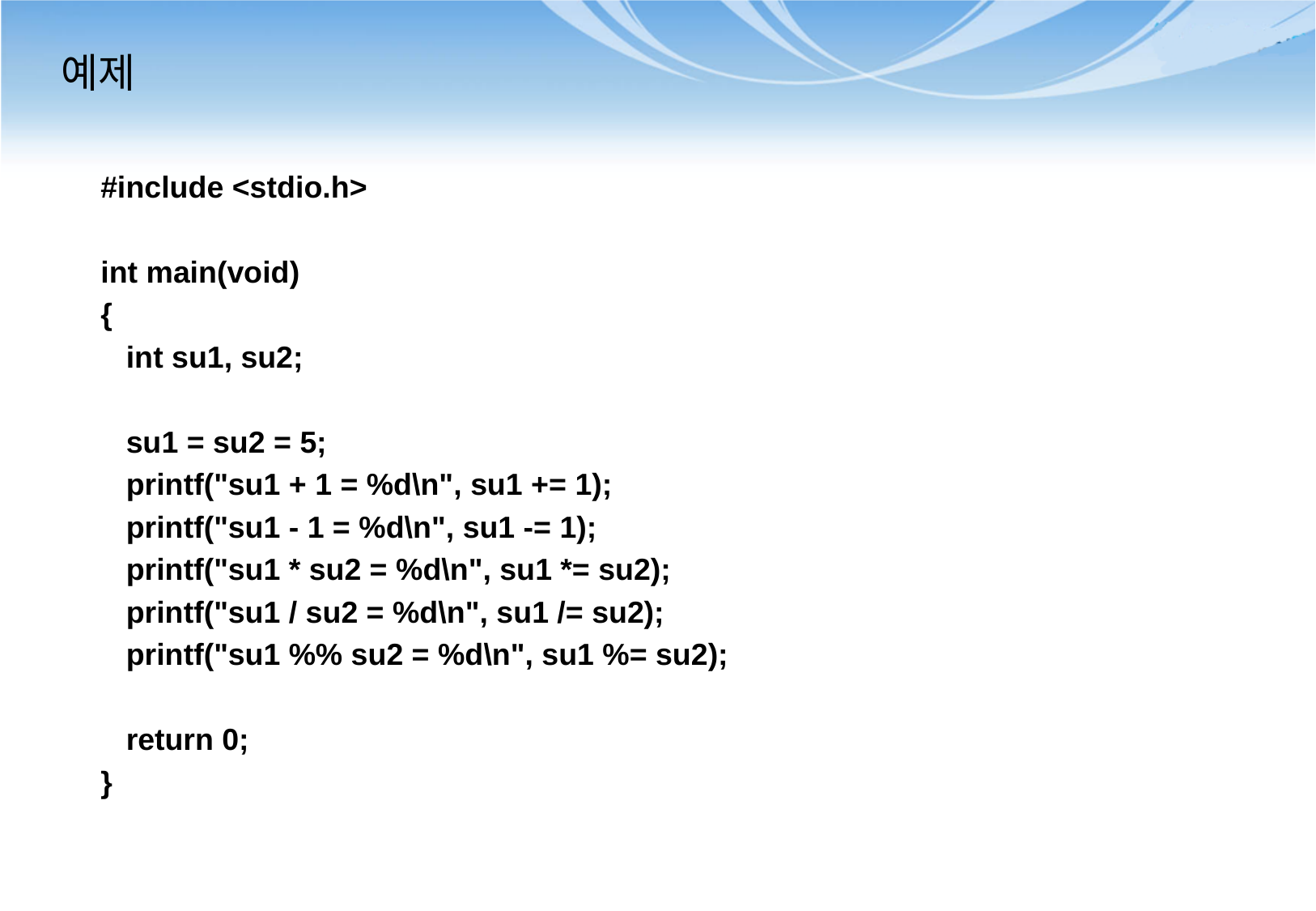

# 예제
#include <stdio.h>

int main(void)
{
   int su1, su2;

   su1 = su2 = 5;
   printf("su1 + 1 = %d\n", su1 += 1);
   printf("su1 - 1 = %d\n", su1 -= 1);
   printf("su1 * su2 = %d\n", su1 *= su2);
   printf("su1 / su2 = %d\n", su1 /= su2);
   printf("su1 %% su2 = %d\n", su1 %= su2);

   return 0;
}